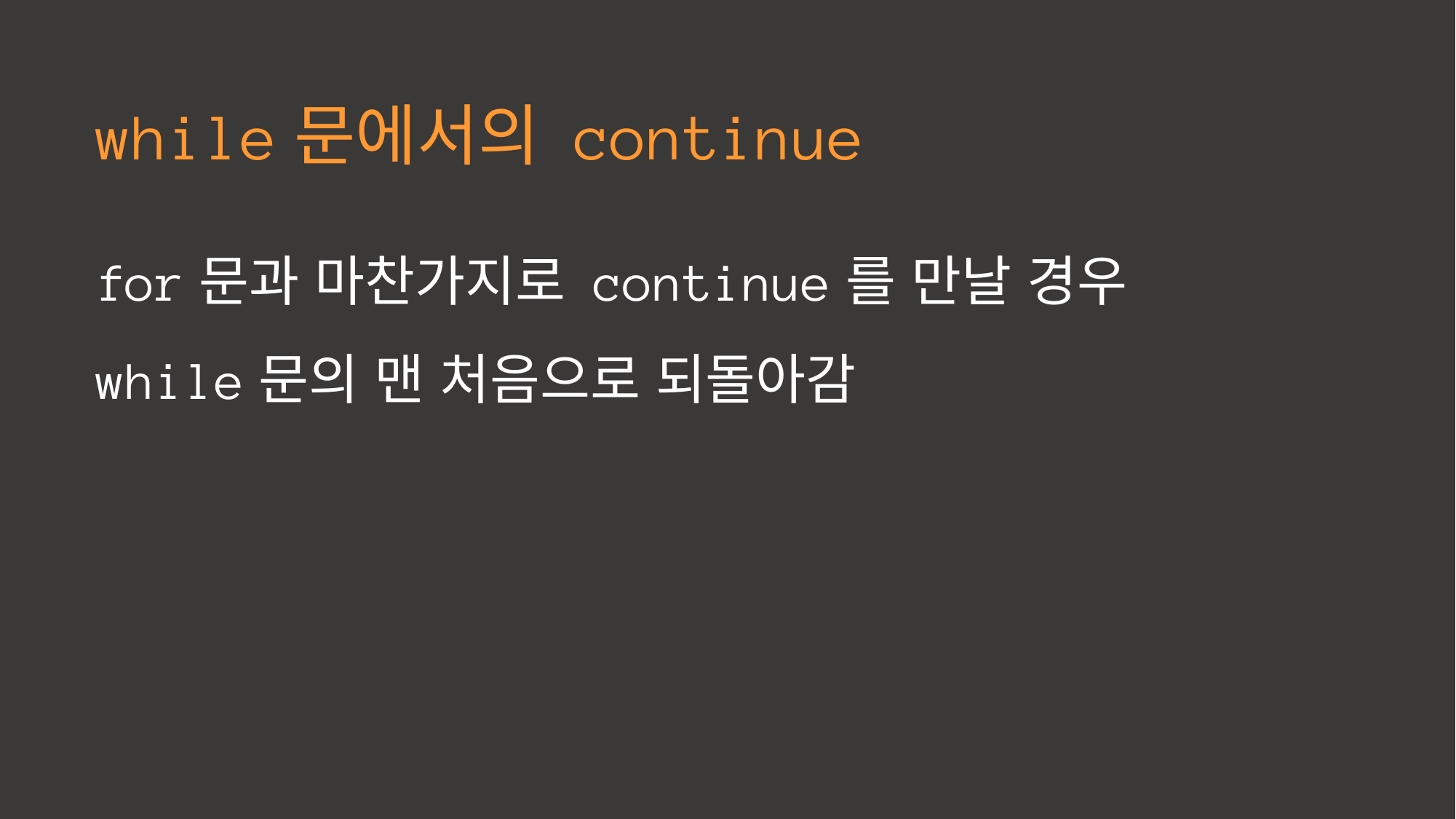

while문에서의 continue
for문과 마찬가지로 continue를 만날 경우
while문의 맨 처음으로 되돌아감